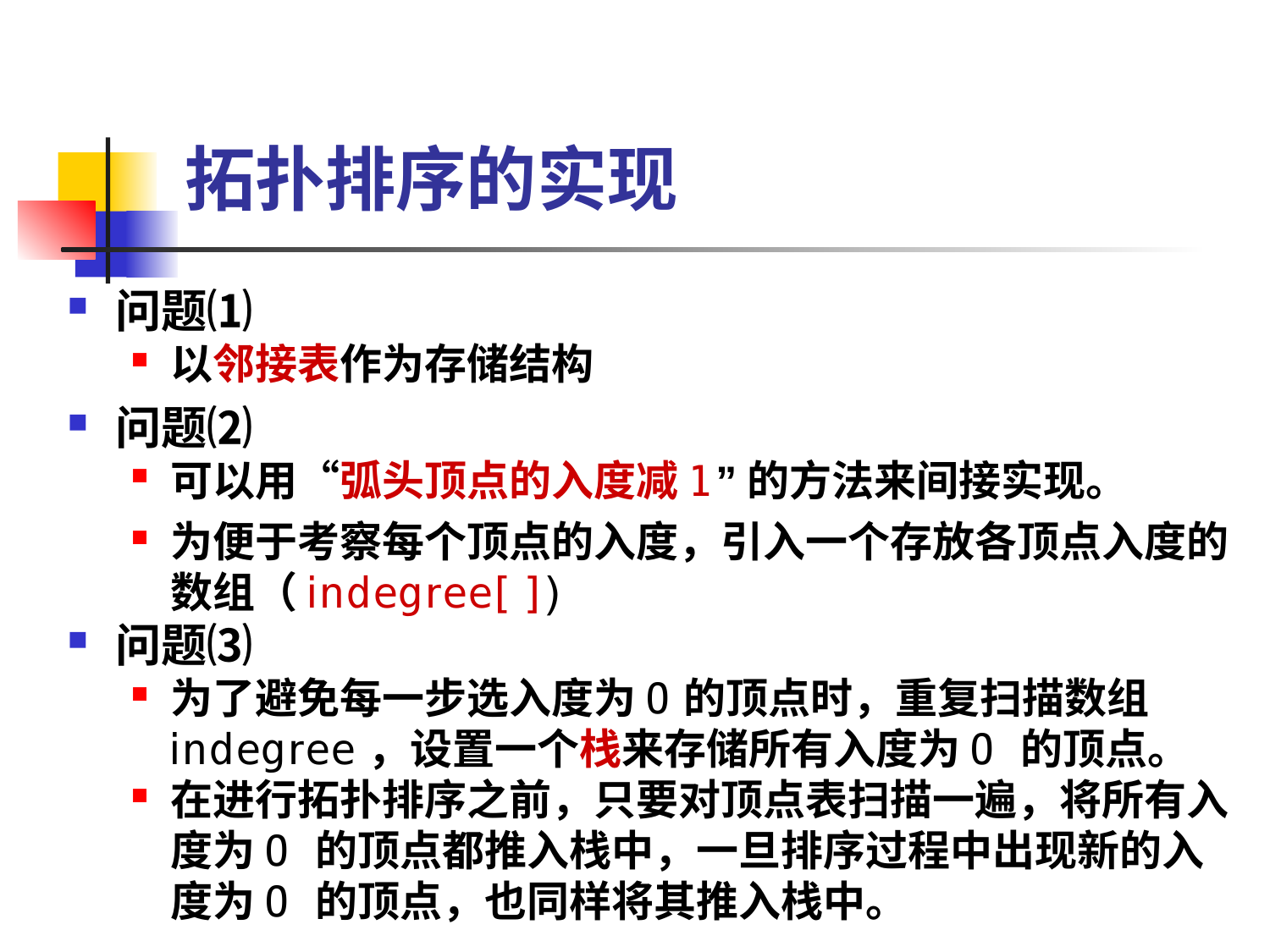

# 拓扑排序的实现
问题⑴
以邻接表作为存储结构
问题⑵
可以用“弧头顶点的入度减1”的方法来间接实现。
为便于考察每个顶点的入度，引入一个存放各顶点入度的数组（indegree[ ])
问题⑶
为了避免每一步选入度为0的顶点时，重复扫描数组indegree，设置一个栈来存储所有入度为0 的顶点。
在进行拓扑排序之前，只要对顶点表扫描一遍，将所有入度为0 的顶点都推入栈中，一旦排序过程中出现新的入度为0 的顶点，也同样将其推入栈中。